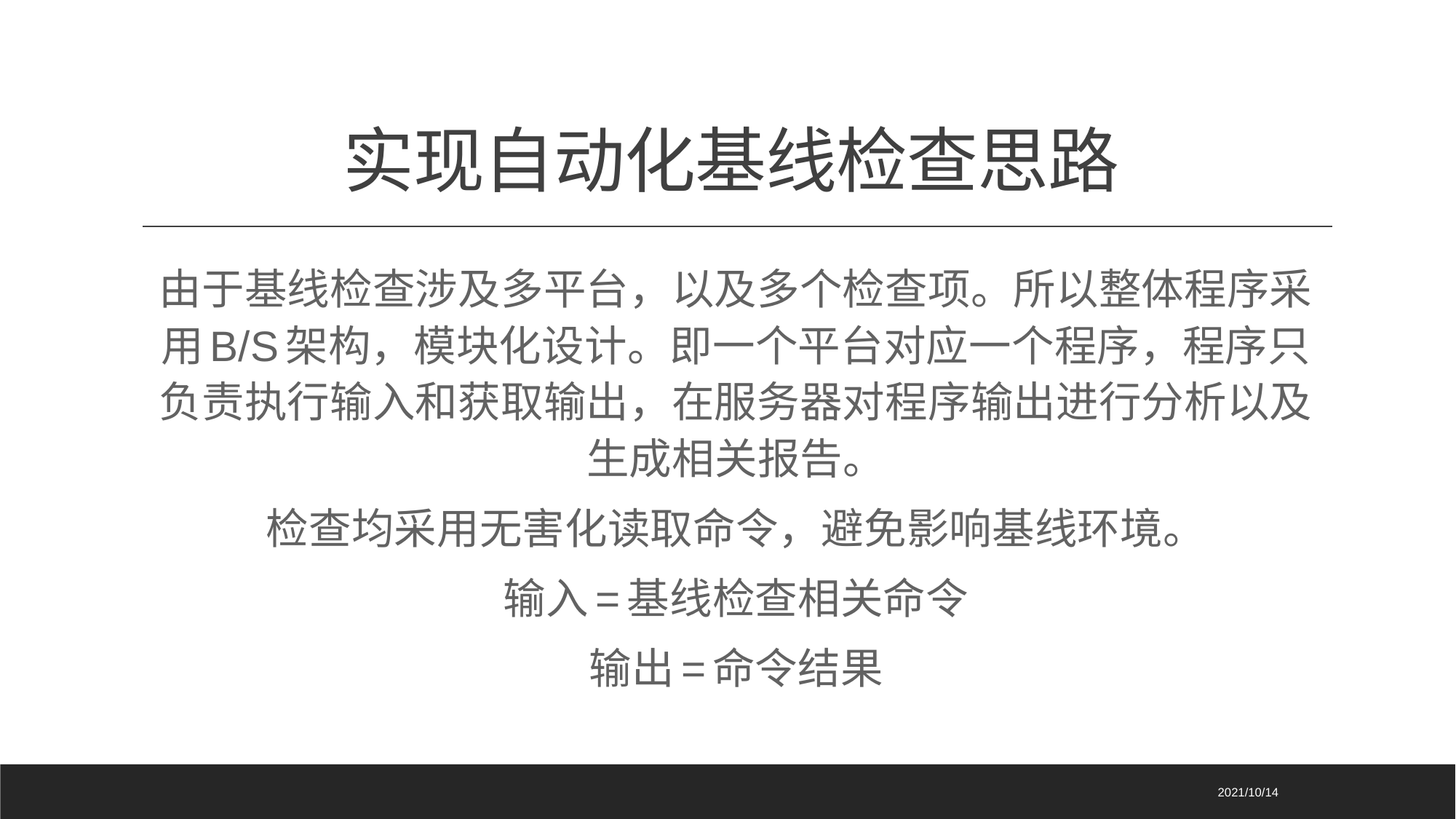

# 实现自动化基线检查思路
由于基线检查涉及多平台，以及多个检查项。所以整体程序采用B/S架构，模块化设计。即一个平台对应一个程序，程序只负责执行输入和获取输出，在服务器对程序输出进行分析以及生成相关报告。
检查均采用无害化读取命令，避免影响基线环境。
输入=基线检查相关命令
输出=命令结果
2021/10/14